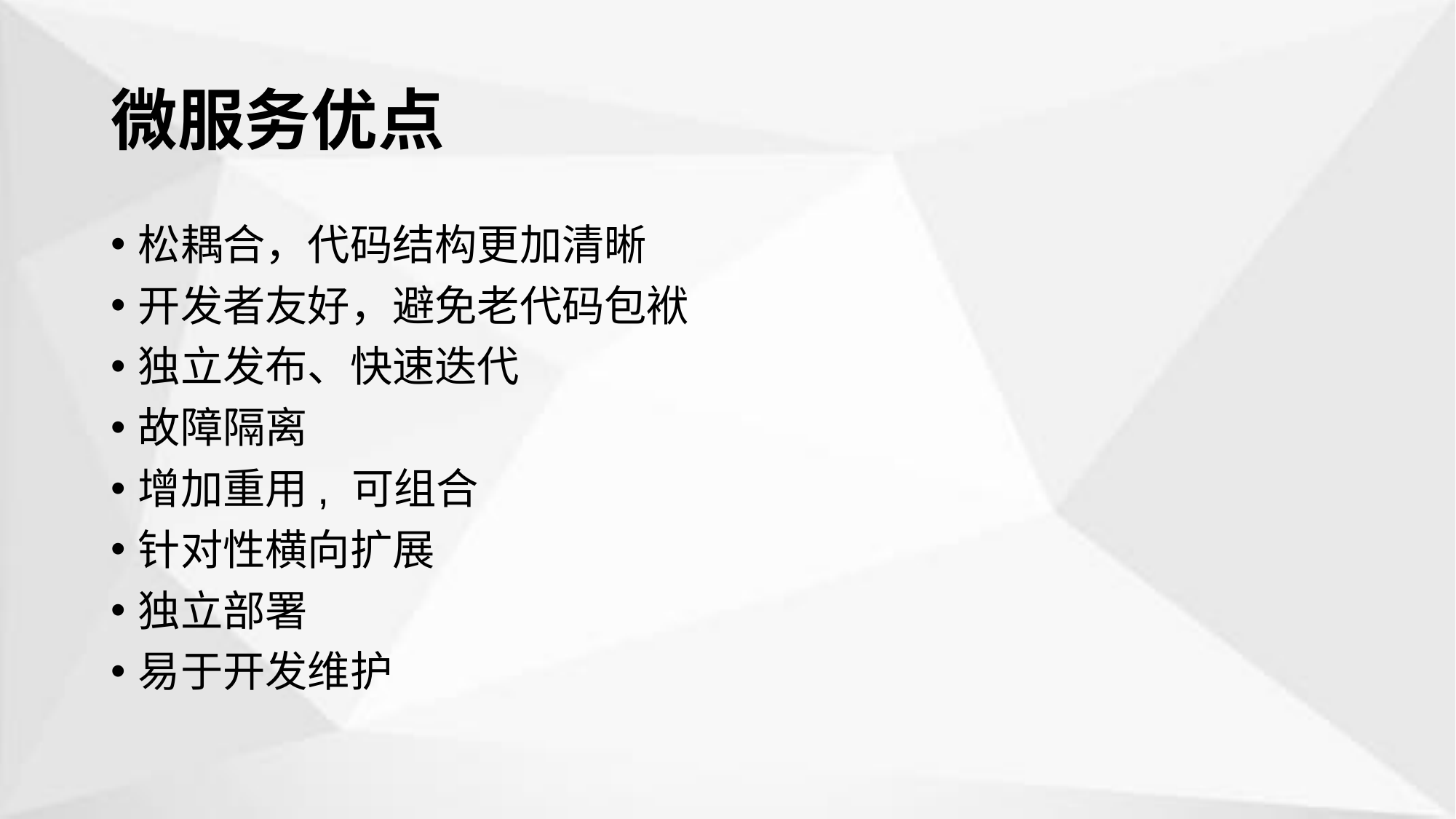

# 微服务优点
松耦合，代码结构更加清晰
开发者友好，避免老代码包袱
独立发布、快速迭代
故障隔离
增加重用, 可组合
针对性横向扩展
独立部署
易于开发维护